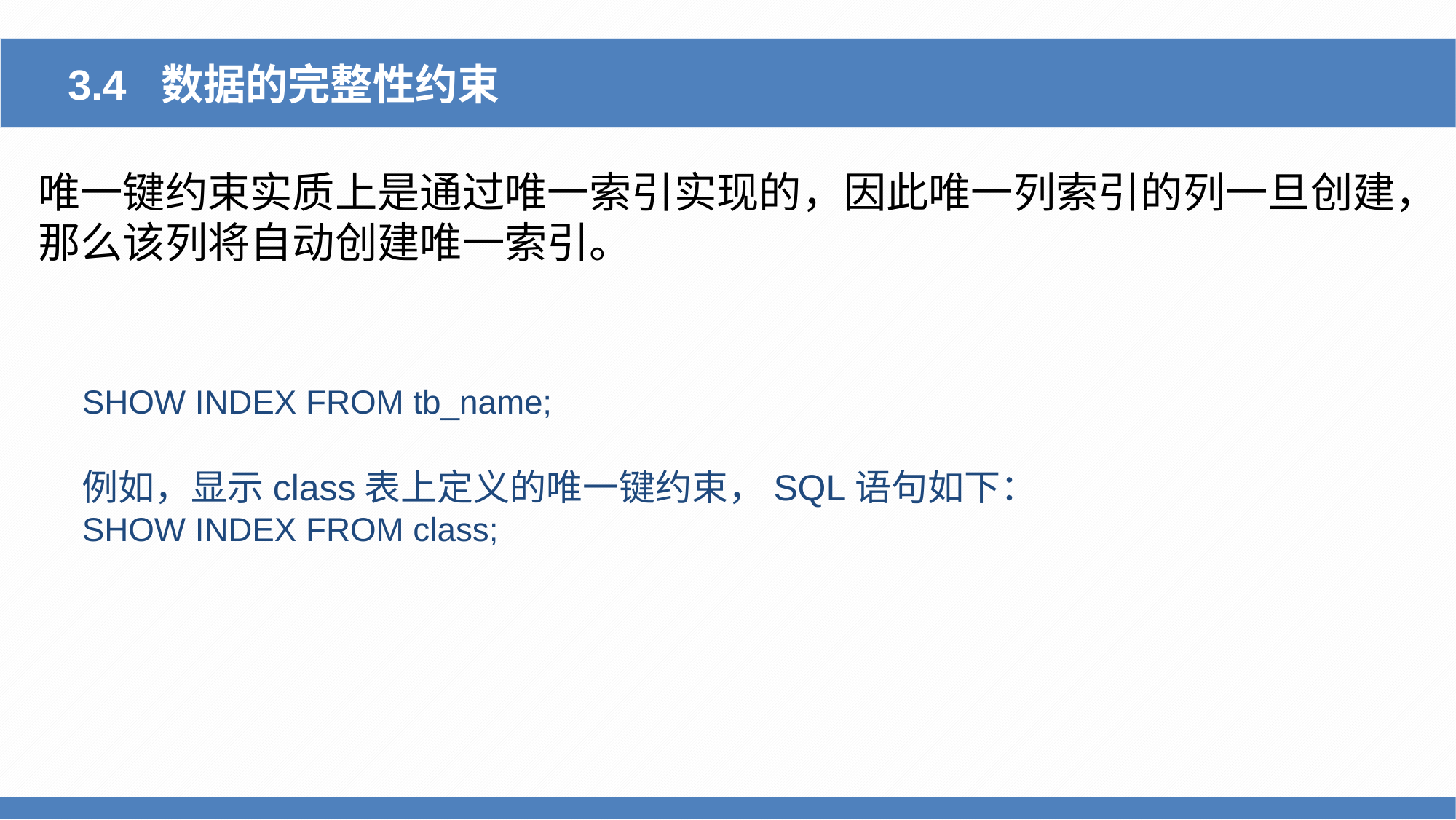

3.4  数据的完整性约束
唯一键约束实质上是通过唯一索引实现的，因此唯一列索引的列一旦创建，
那么该列将自动创建唯一索引。
SHOW INDEX FROM tb_name;

例如，显示class表上定义的唯一键约束，SQL语句如下：
SHOW INDEX FROM class;